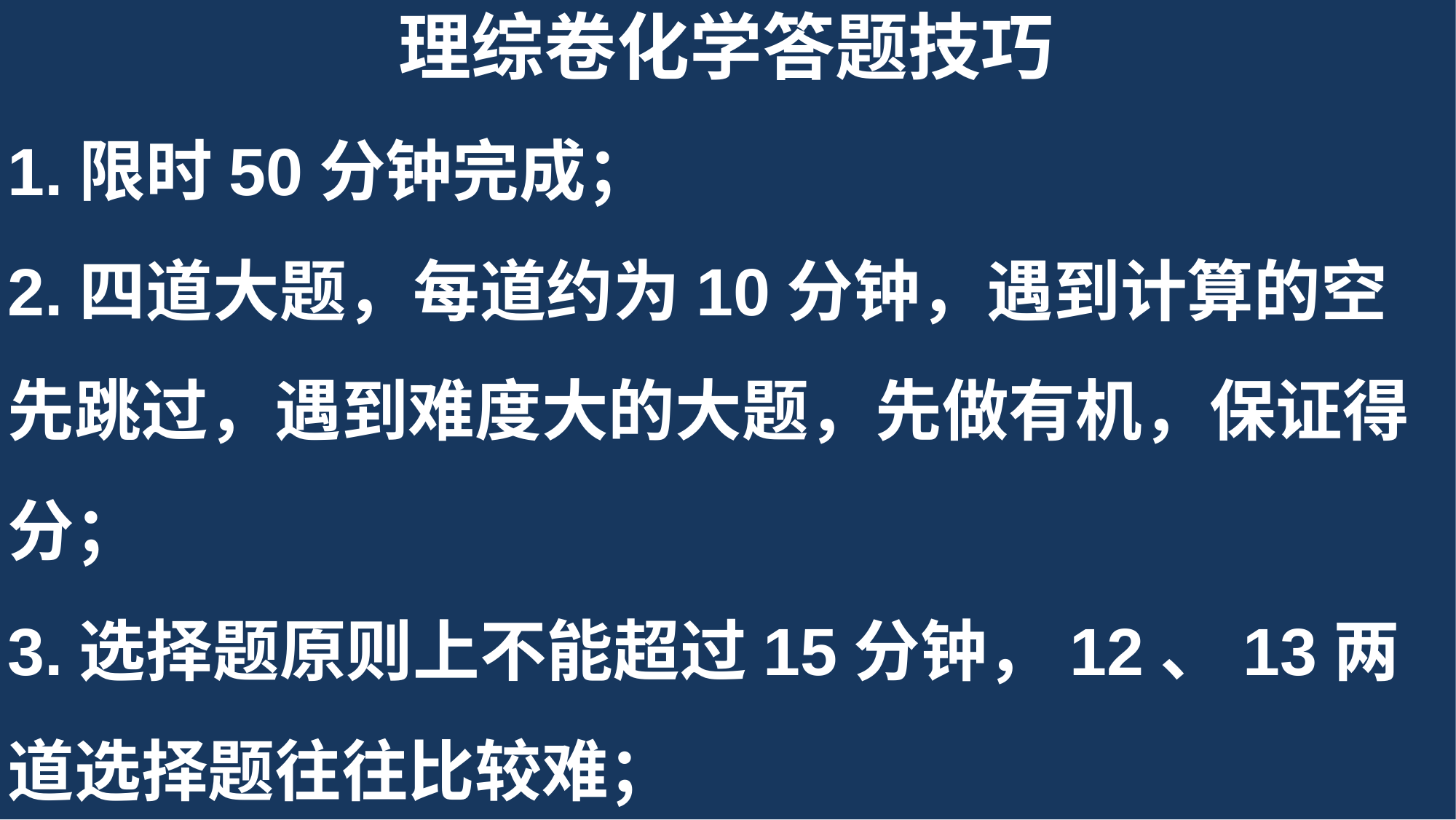

理综卷化学答题技巧
1.限时50分钟完成；
2.四道大题，每道约为10分钟，遇到计算的空先跳过，遇到难度大的大题，先做有机，保证得分；
3.选择题原则上不能超过15分钟，12、13两道选择题往往比较难；